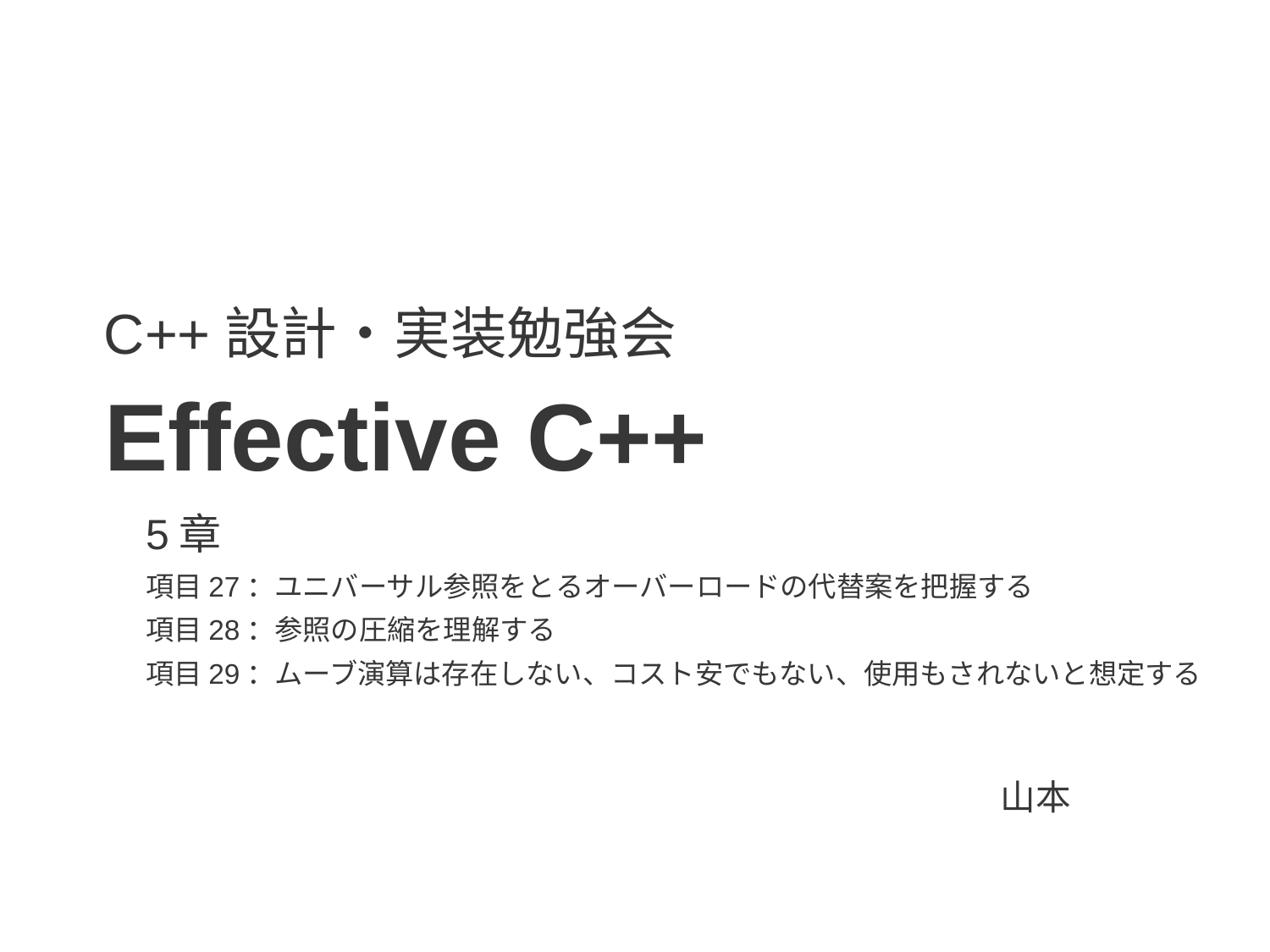

C++設計・実装勉強会
# Effective C++
5章
項目27：ユニバーサル参照をとるオーバーロードの代替案を把握する
項目28：参照の圧縮を理解する
項目29：ムーブ演算は存在しない、コスト安でもない、使用もされないと想定する
山本